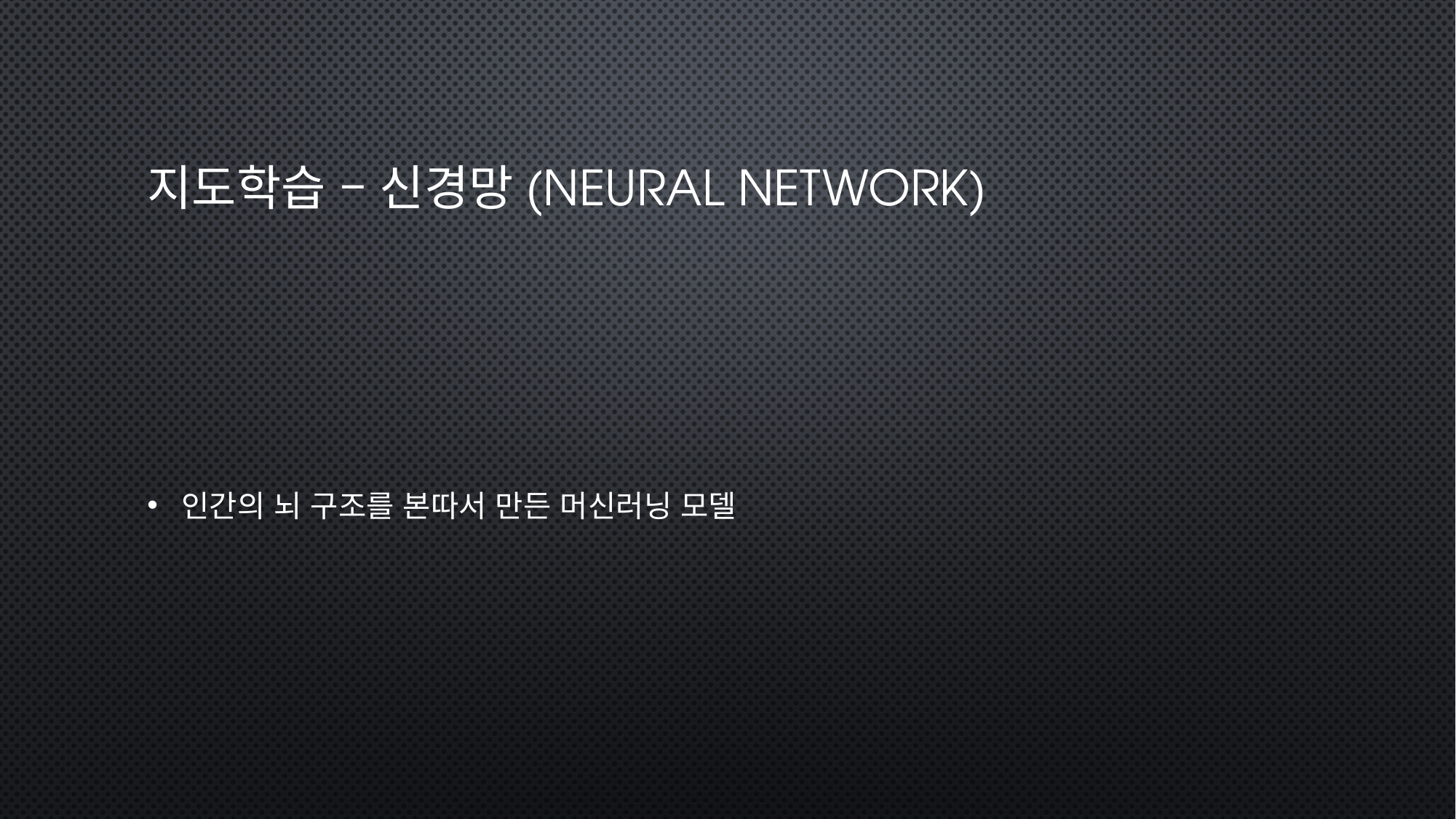

# 지도학습 – 신경망(Neural Network)
인간의 뇌 구조를 본따서 만든 머신러닝 모델